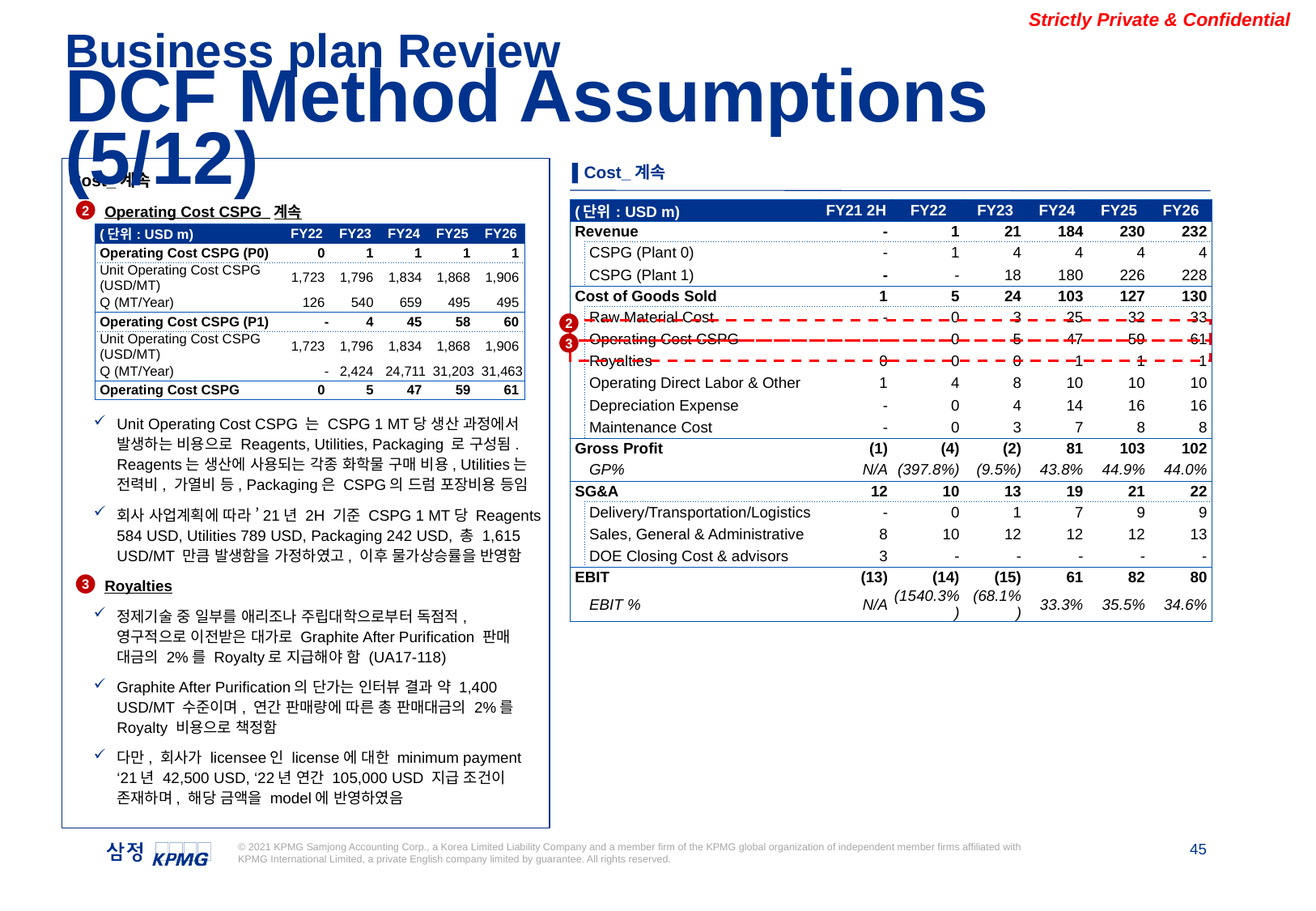

Business plan Review
DCF Method Assumptions (5/12)
▌Cost_계속

Cost_계속
Operating Cost CSPG_계속

Unit Operating Cost CSPG 는 CSPG 1 MT당 생산 과정에서 발생하는 비용으로 Reagents, Utilities, Packaging 로 구성됨. Reagents는 생산에 사용되는 각종 화학물 구매 비용, Utilities는 전력비, 가열비 등, Packaging은 CSPG의 드럼 포장비용 등임
회사 사업계획에 따라 ’21년 2H 기준 CSPG 1 MT당 Reagents 584 USD, Utilities 789 USD, Packaging 242 USD, 총 1,615 USD/MT 만큼 발생함을 가정하였고, 이후 물가상승률을 반영함
Royalties
정제기술 중 일부를 애리조나 주립대학으로부터 독점적, 영구적으로 이전받은 대가로 Graphite After Purification 판매 대금의 2%를 Royalty로 지급해야 함 (UA17-118)
Graphite After Purification의 단가는 인터뷰 결과 약 1,400 USD/MT 수준이며, 연간 판매량에 따른 총 판매대금의 2%를 Royalty 비용으로 책정함
다만, 회사가 licensee인 license에 대한 minimum payment ‘21년 42,500 USD, ‘22년 연간 105,000 USD 지급 조건이 존재하며, 해당 금액을 model에 반영하였음

| (단위: USD m) |  | FY21 2H | FY22 | FY23 | FY24 | FY25 | FY26 |
| --- | --- | --- | --- | --- | --- | --- | --- |
| Revenue |  | - | 1 | 21 | 184 | 230 | 232 |
|  | CSPG (Plant 0) | - | 1 | 4 | 4 | 4 | 4 |
|  | CSPG (Plant 1) | - | - | 18 | 180 | 226 | 228 |
| Cost of Goods Sold |  | 1 | 5 | 24 | 103 | 127 | 130 |
|  | Raw Material Cost | - | 0 | 3 | 25 | 32 | 33 |
|  | Operating Cost CSPG | - | 0 | 5 | 47 | 59 | 61 |
|  | Royalties | 0 | 0 | 0 | 1 | 1 | 1 |
|  | Operating Direct Labor & Other | 1 | 4 | 8 | 10 | 10 | 10 |
|  | Depreciation Expense | - | 0 | 4 | 14 | 16 | 16 |
|  | Maintenance Cost | - | 0 | 3 | 7 | 8 | 8 |
| Gross Profit |  | (1) | (4) | (2) | 81 | 103 | 102 |
|  | GP% | N/A | (397.8%) | (9.5%) | 43.8% | 44.9% | 44.0% |
| SG&A |  | 12 | 10 | 13 | 19 | 21 | 22 |
|  | Delivery/Transportation/Logistics | - | 0 | 1 | 7 | 9 | 9 |
|  | Sales, General & Administrative | 8 | 10 | 12 | 12 | 12 | 13 |
|  | DOE Closing Cost & advisors | 3 | - | - | - | - | - |
| EBIT |  | (13) | (14) | (15) | 61 | 82 | 80 |
|  | EBIT % | N/A | (1540.3%) | (68.1%) | 33.3% | 35.5% | 34.6% |
2
| (단위: USD m) | FY22 | FY23 | FY24 | FY25 | FY26 |
| --- | --- | --- | --- | --- | --- |
| Operating Cost CSPG (P0) | 0 | 1 | 1 | 1 | 1 |
| Unit Operating Cost CSPG (USD/MT) | 1,723 | 1,796 | 1,834 | 1,868 | 1,906 |
| Q (MT/Year) | 126 | 540 | 659 | 495 | 495 |
| Operating Cost CSPG (P1) | - | 4 | 45 | 58 | 60 |
| Unit Operating Cost CSPG (USD/MT) | 1,723 | 1,796 | 1,834 | 1,868 | 1,906 |
| Q (MT/Year) | - | 2,424 | 24,711 | 31,203 | 31,463 |
| Operating Cost CSPG | 0 | 5 | 47 | 59 | 61 |
2

3

3